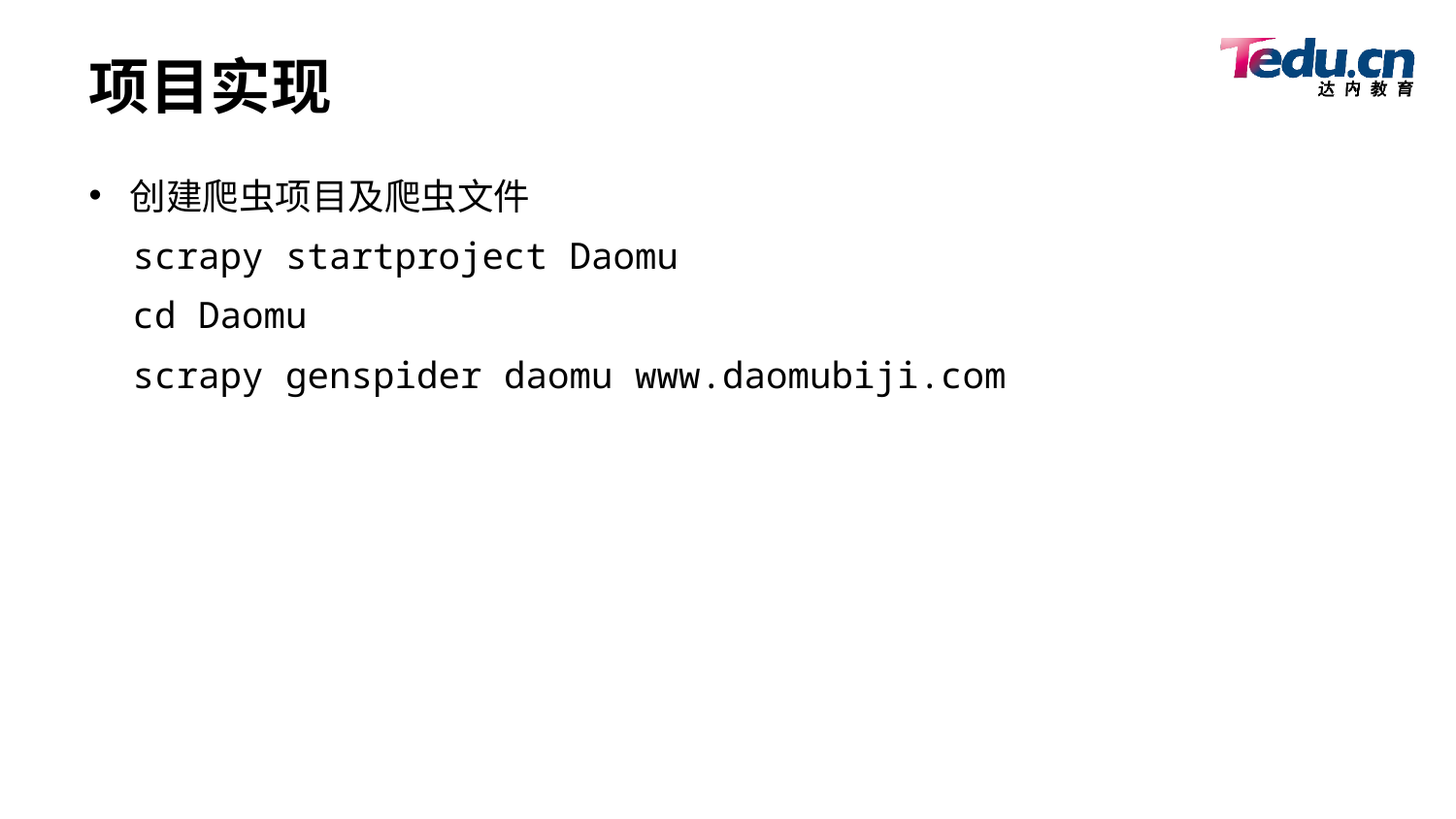

# 项目实现
创建爬虫项目及爬虫文件
  scrapy startproject Daomu
  cd Daomu
  scrapy genspider daomu www.daomubiji.com